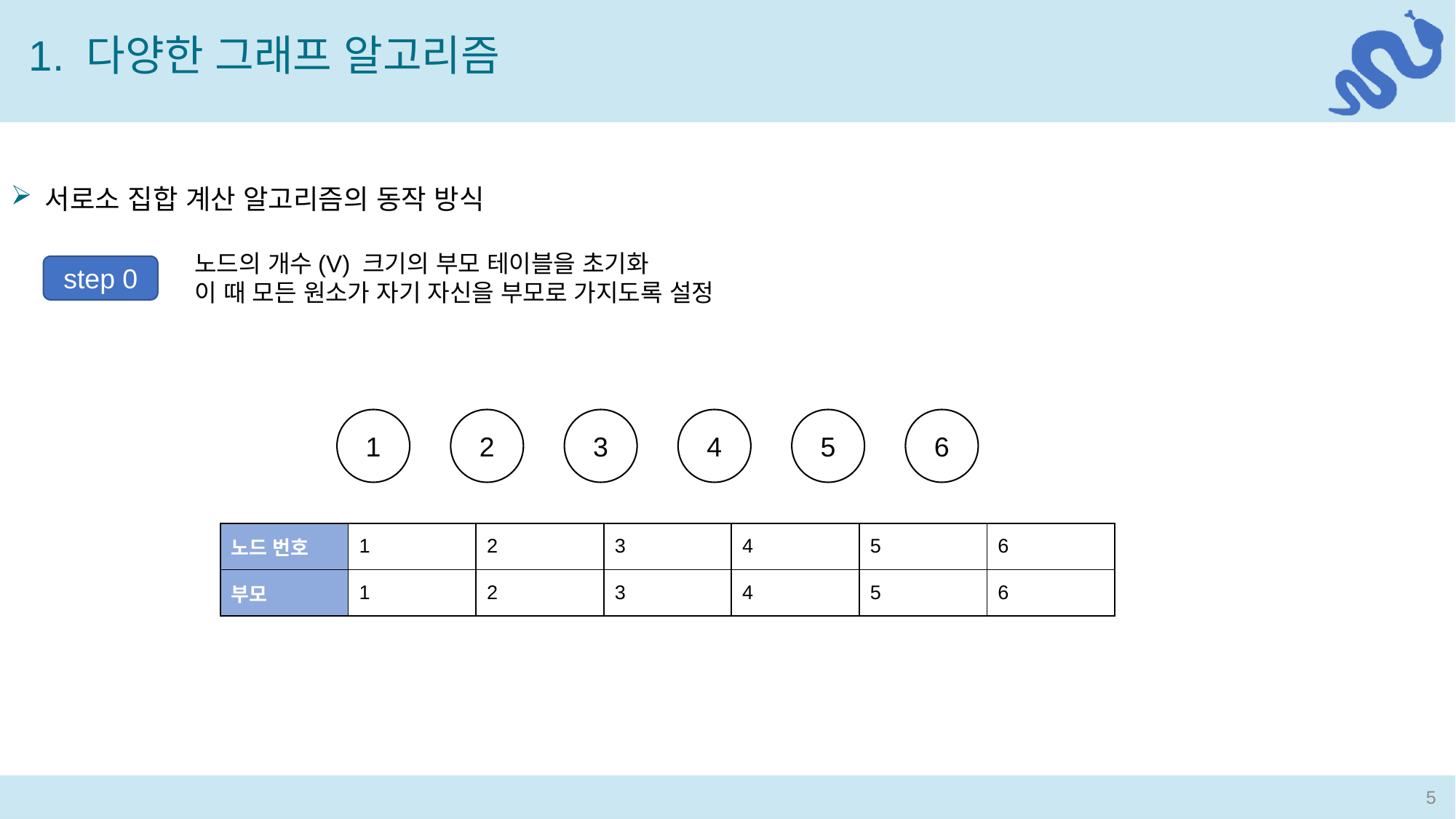

1. 다양한 그래프 알고리즘
서로소 집합 계산 알고리즘의 동작 방식
노드의 개수(V) 크기의 부모 테이블을 초기화
이 때 모든 원소가 자기 자신을 부모로 가지도록 설정
step 0
1
2
3
4
5
6
| 노드 번호 | 1 | 2 | 3 | 4 | 5 | 6 |
| --- | --- | --- | --- | --- | --- | --- |
| 부모 | 1 | 2 | 3 | 4 | 5 | 6 |
5